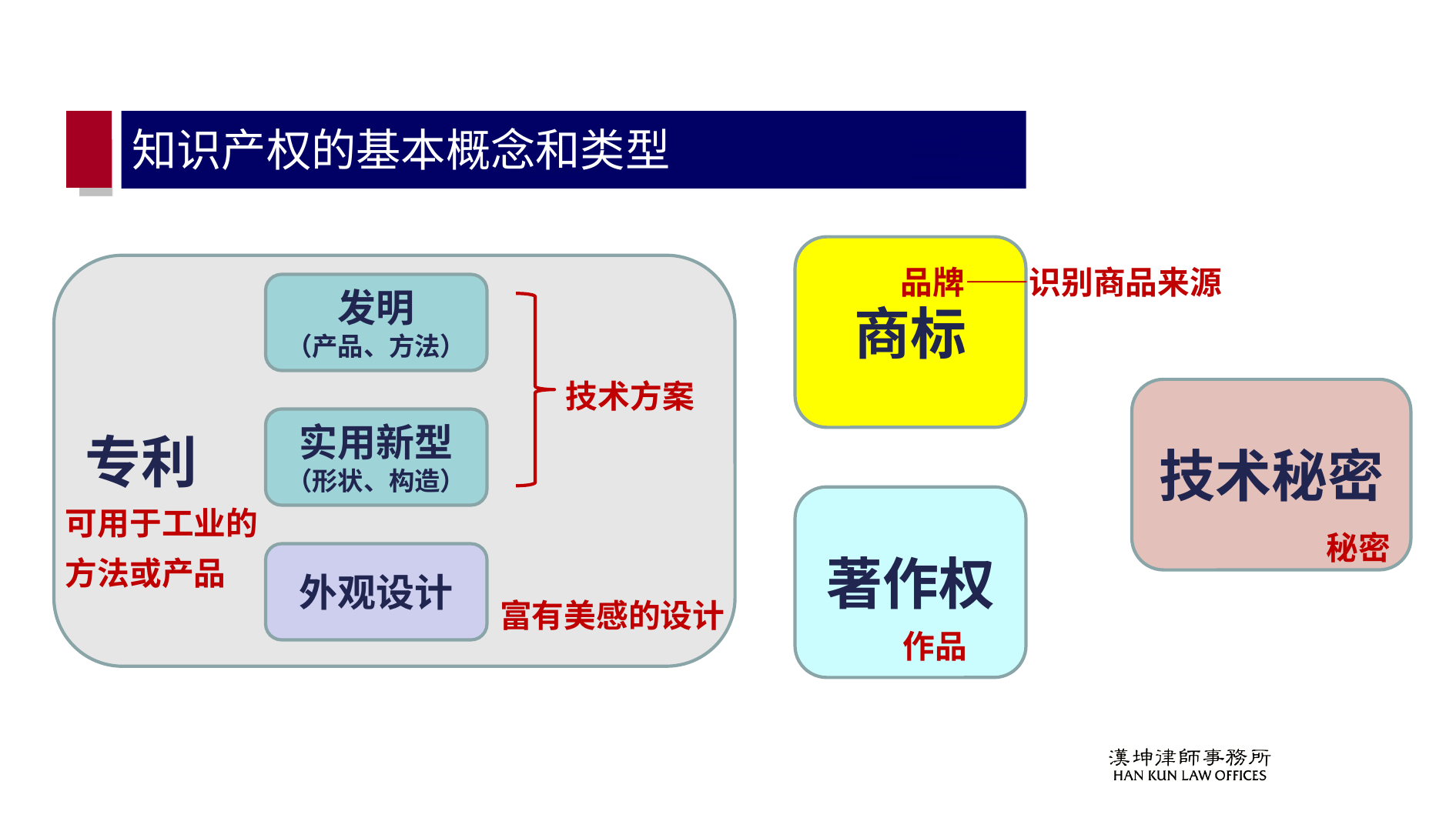

# 知识产权的基本概念和类型
商标
专利
品牌——识别商品来源
发明
（产品、方法）

技术方案
技术秘密
实用新型
（形状、构造）
可用于工业的方法或产品
著作权
秘密
外观设计
富有美感的设计
作品